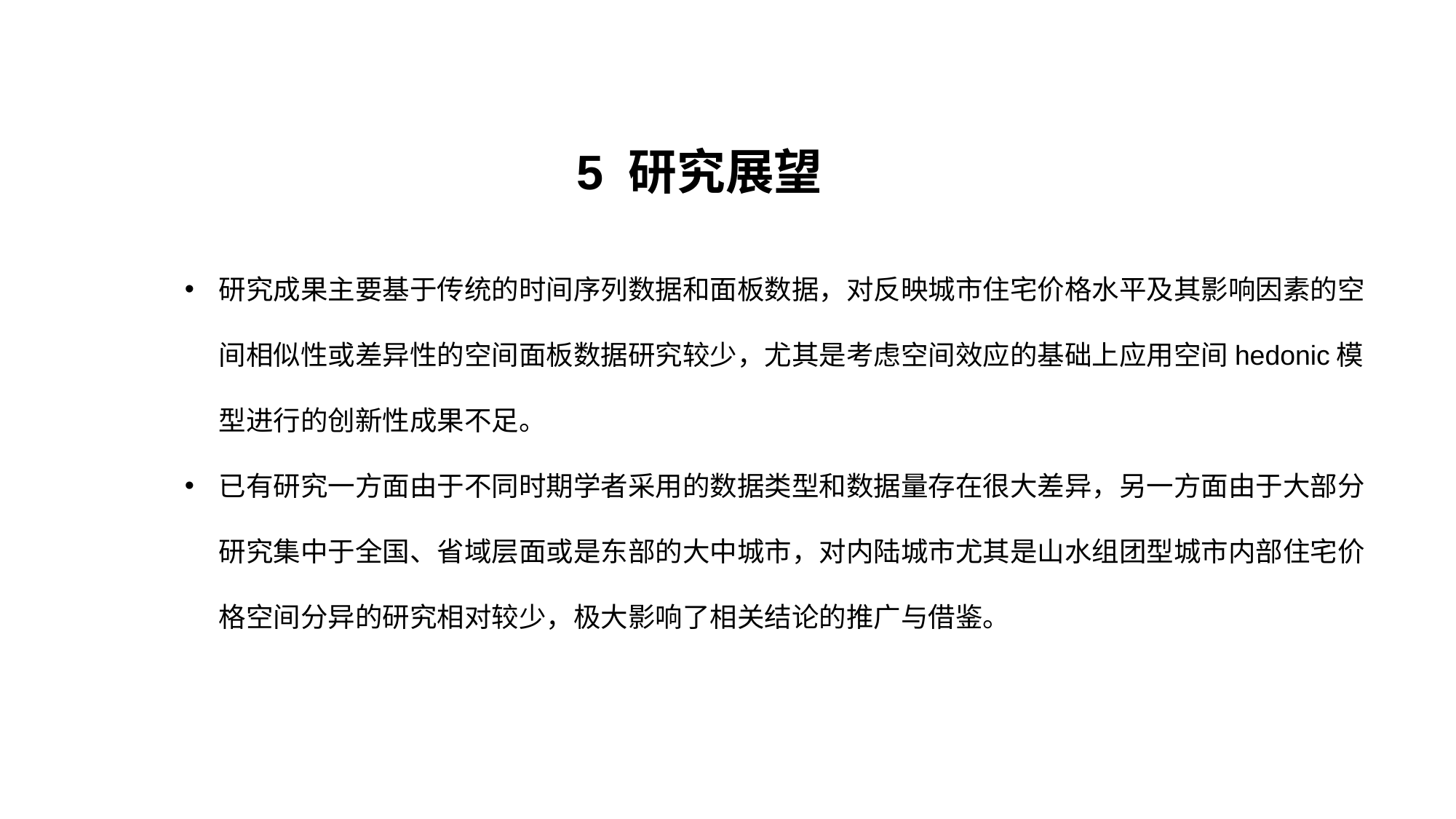

5 研究展望
研究成果主要基于传统的时间序列数据和面板数据，对反映城市住宅价格水平及其影响因素的空间相似性或差异性的空间面板数据研究较少，尤其是考虑空间效应的基础上应用空间hedonic模型进行的创新性成果不足。
已有研究一方面由于不同时期学者采用的数据类型和数据量存在很大差异，另一方面由于大部分研究集中于全国、省域层面或是东部的大中城市，对内陆城市尤其是山水组团型城市内部住宅价格空间分异的研究相对较少，极大影响了相关结论的推广与借鉴。